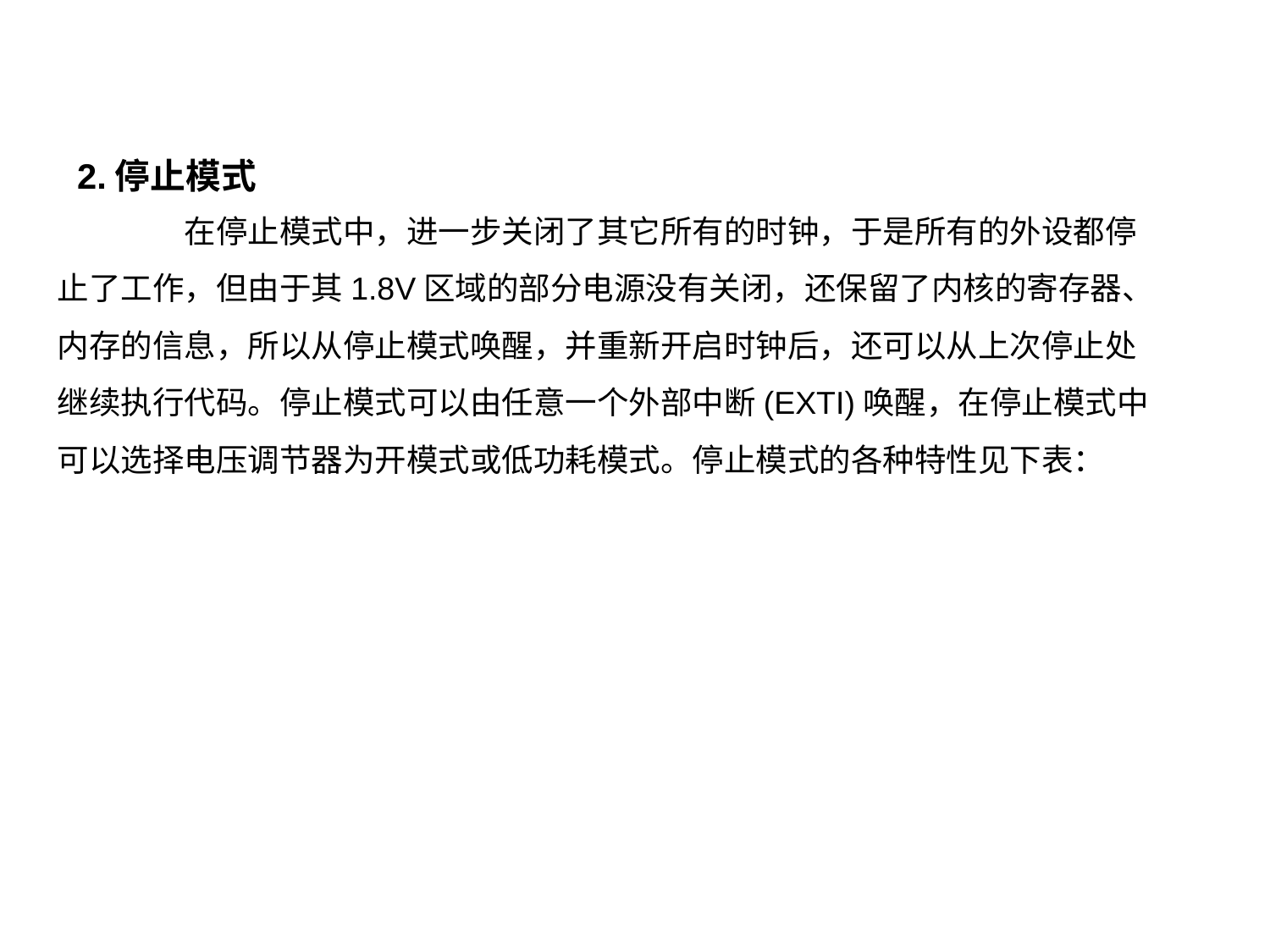

2.停止模式
	在停止模式中，进一步关闭了其它所有的时钟，于是所有的外设都停止了工作，但由于其1.8V区域的部分电源没有关闭，还保留了内核的寄存器、内存的信息，所以从停止模式唤醒，并重新开启时钟后，还可以从上次停止处继续执行代码。停止模式可以由任意一个外部中断(EXTI)唤醒，在停止模式中可以选择电压调节器为开模式或低功耗模式。停止模式的各种特性见下表：